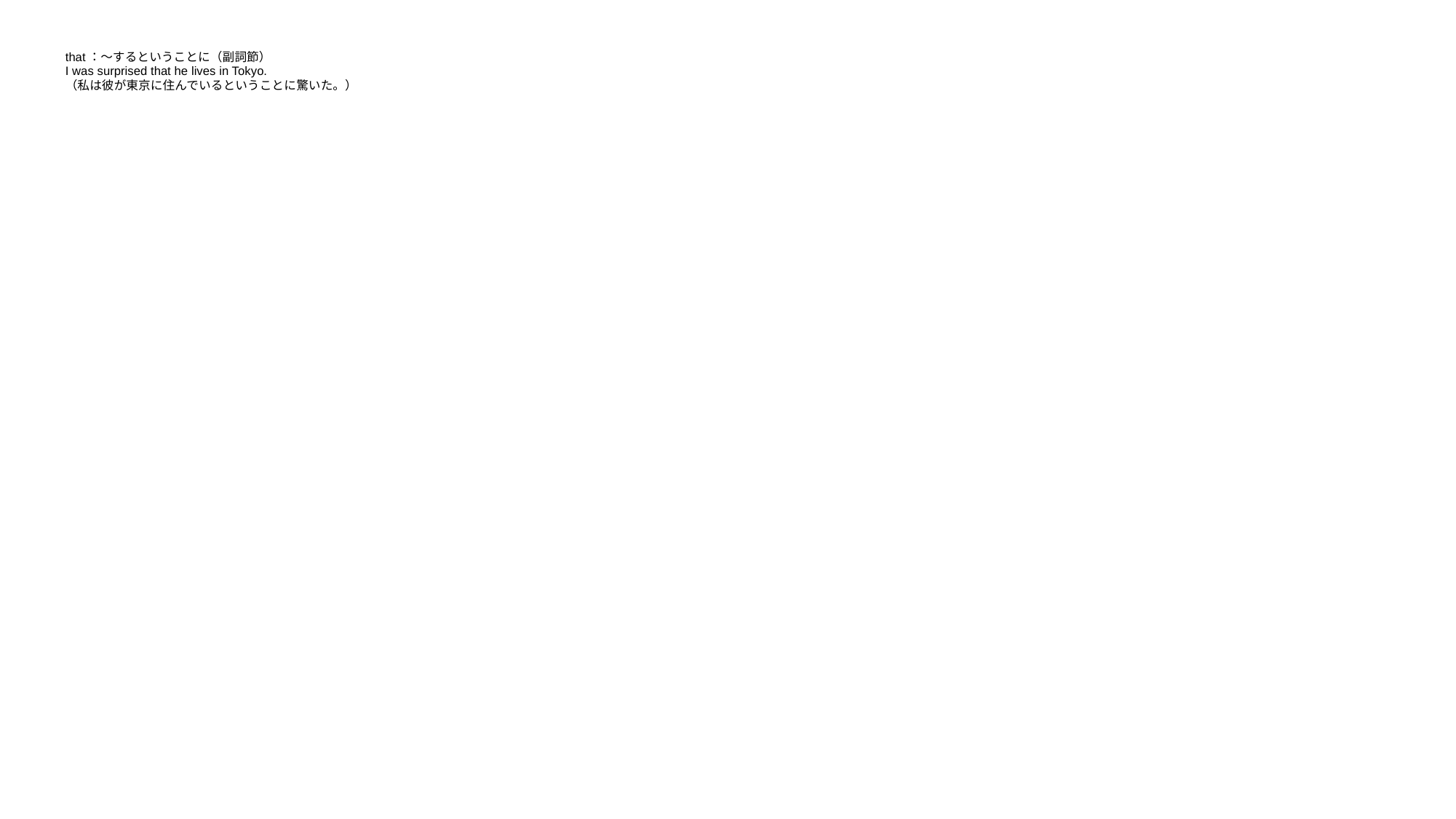

that：〜するということに（副詞節）
I was surprised that he lives in Tokyo.
（私は彼が東京に住んでいるということに驚いた。）